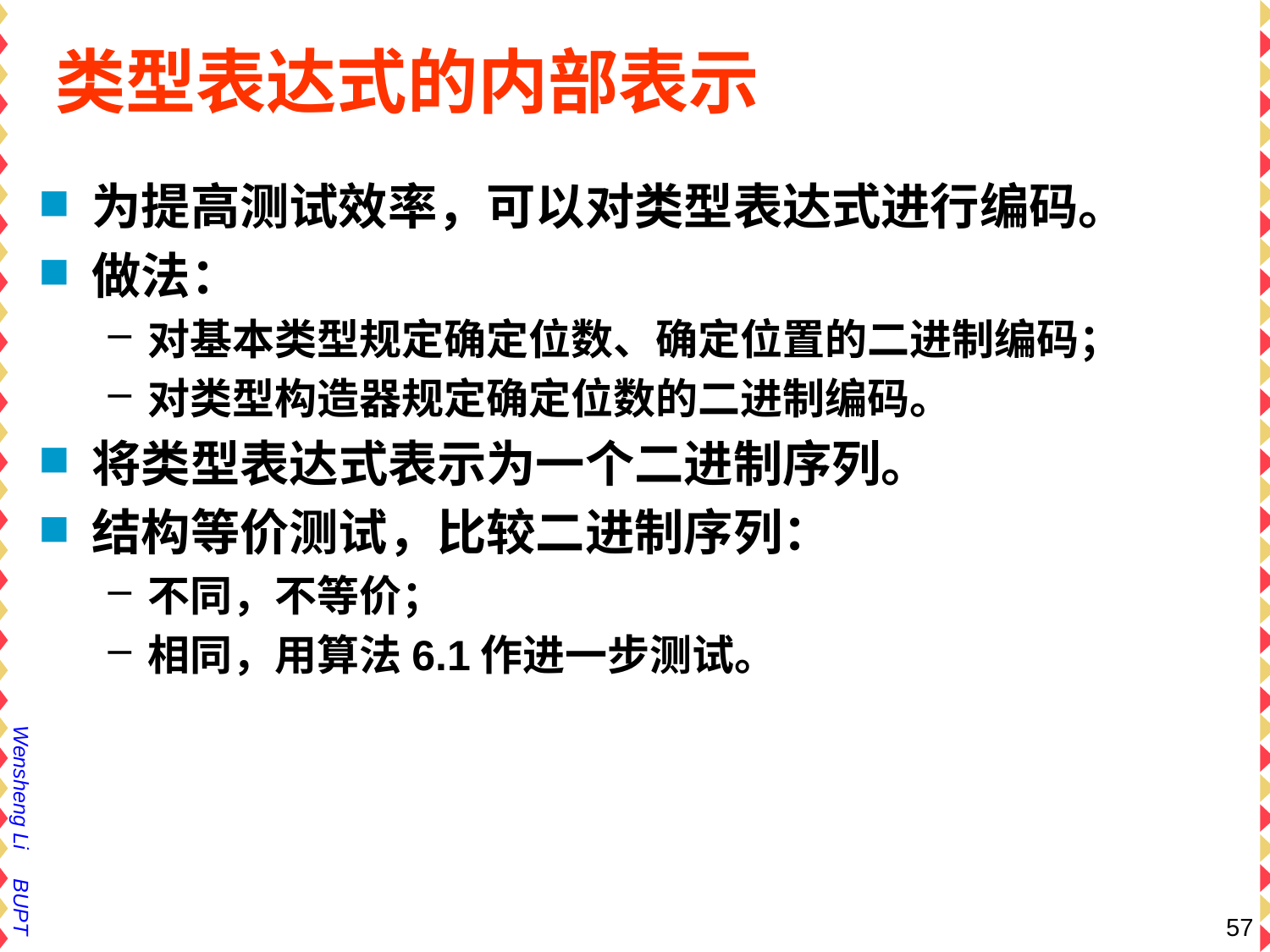

# 类型表达式的内部表示
为提高测试效率，可以对类型表达式进行编码。
做法：
对基本类型规定确定位数、确定位置的二进制编码；
对类型构造器规定确定位数的二进制编码。
将类型表达式表示为一个二进制序列。
结构等价测试，比较二进制序列：
不同，不等价；
相同，用算法6.1作进一步测试。
57